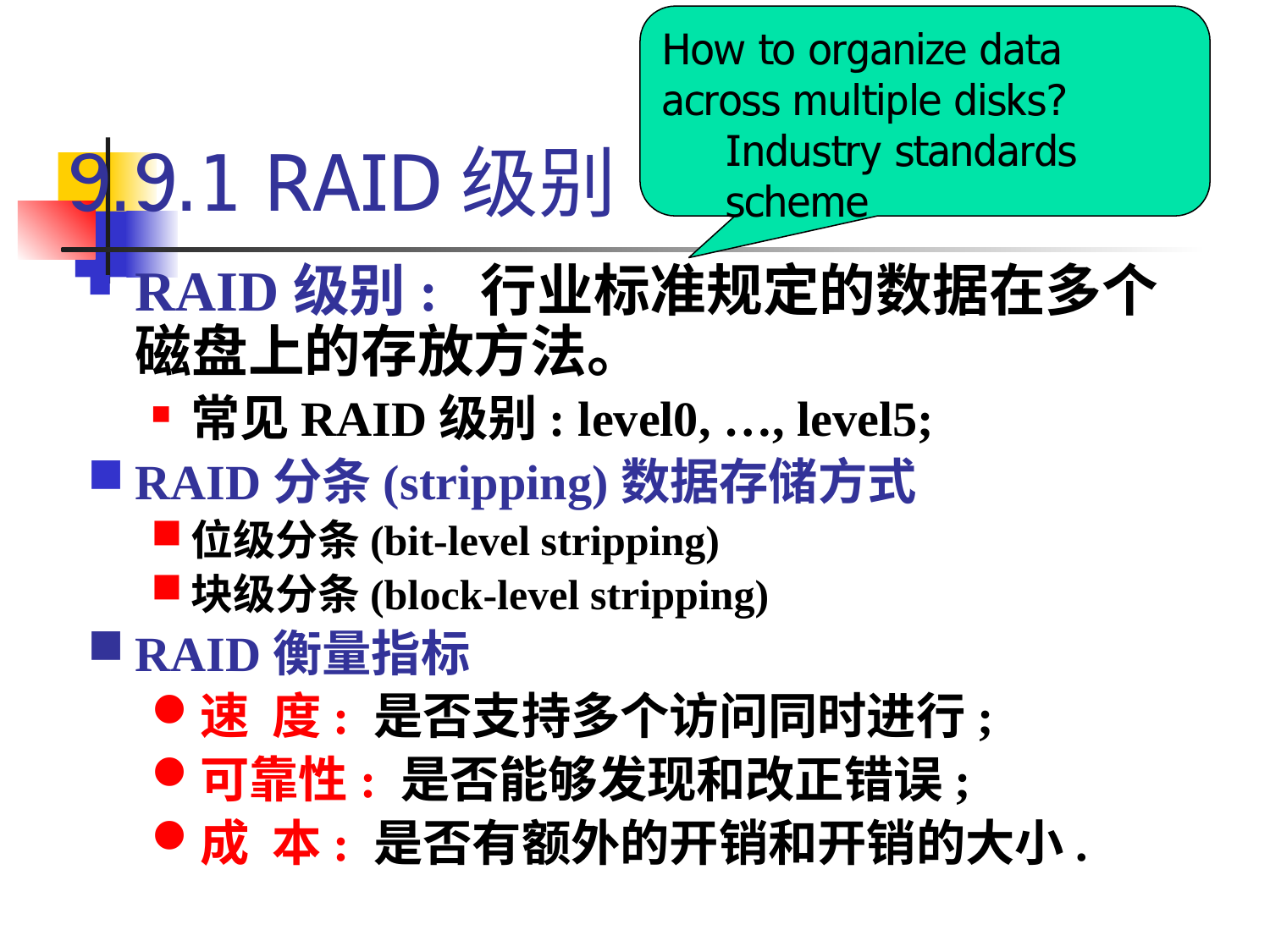

How to organize data across multiple disks?
Industry standards scheme
# 9.9.1 RAID级别
RAID级别:  行业标准规定的数据在多个磁盘上的存放方法。
常见RAID级别: level0, …, level5;
RAID分条(stripping)数据存储方式
位级分条(bit-level stripping)
块级分条(block-level stripping)
RAID衡量指标
速  度: 是否支持多个访问同时进行;
可靠性: 是否能够发现和改正错误;
成  本: 是否有额外的开销和开销的大小.